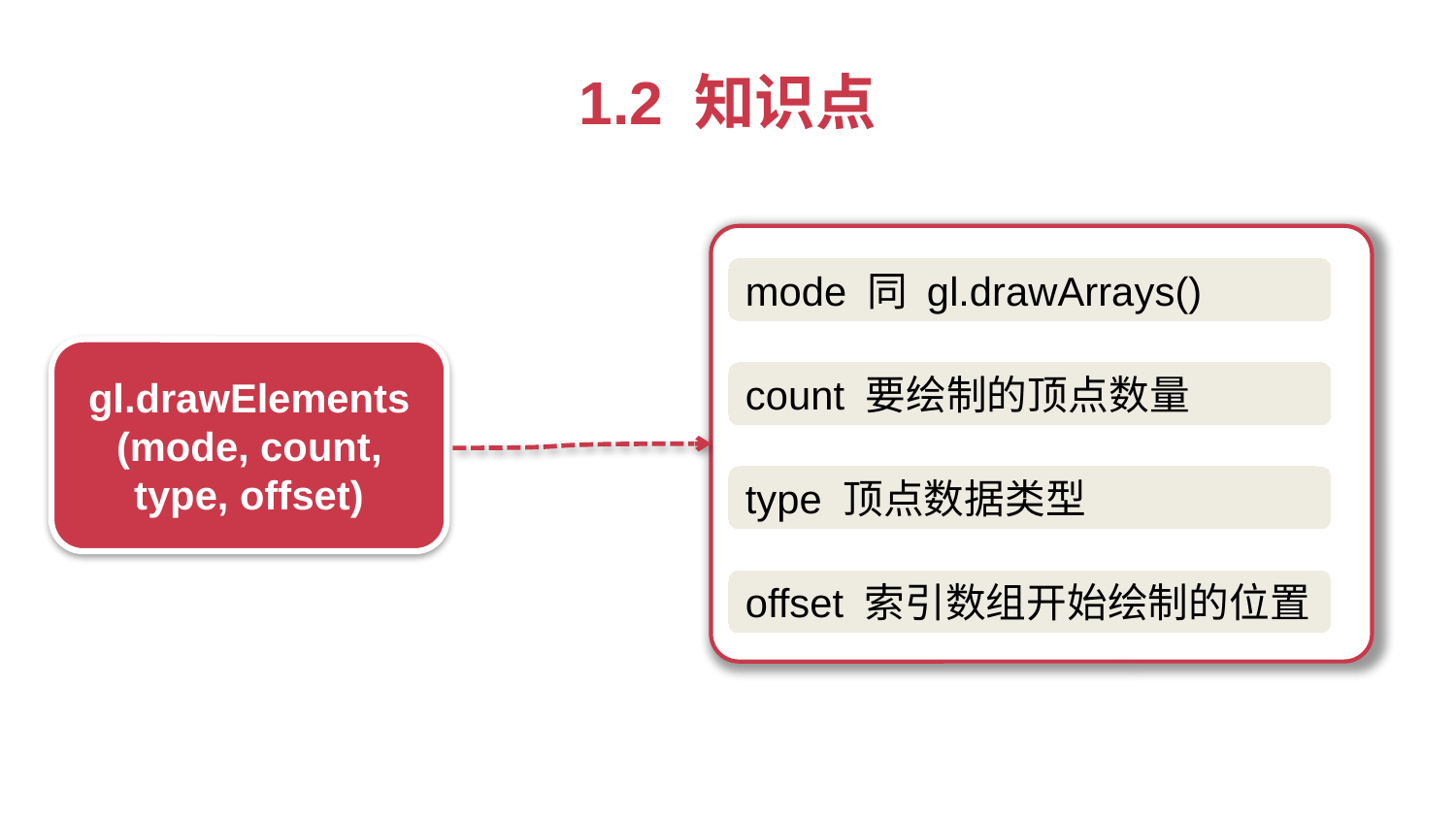

1.2 知识点

mode 同 gl.drawArrays()
gl.drawElements
(mode, count, type, offset)
count 要绘制的顶点数量
type 顶点数据类型
offset 索引数组开始绘制的位置